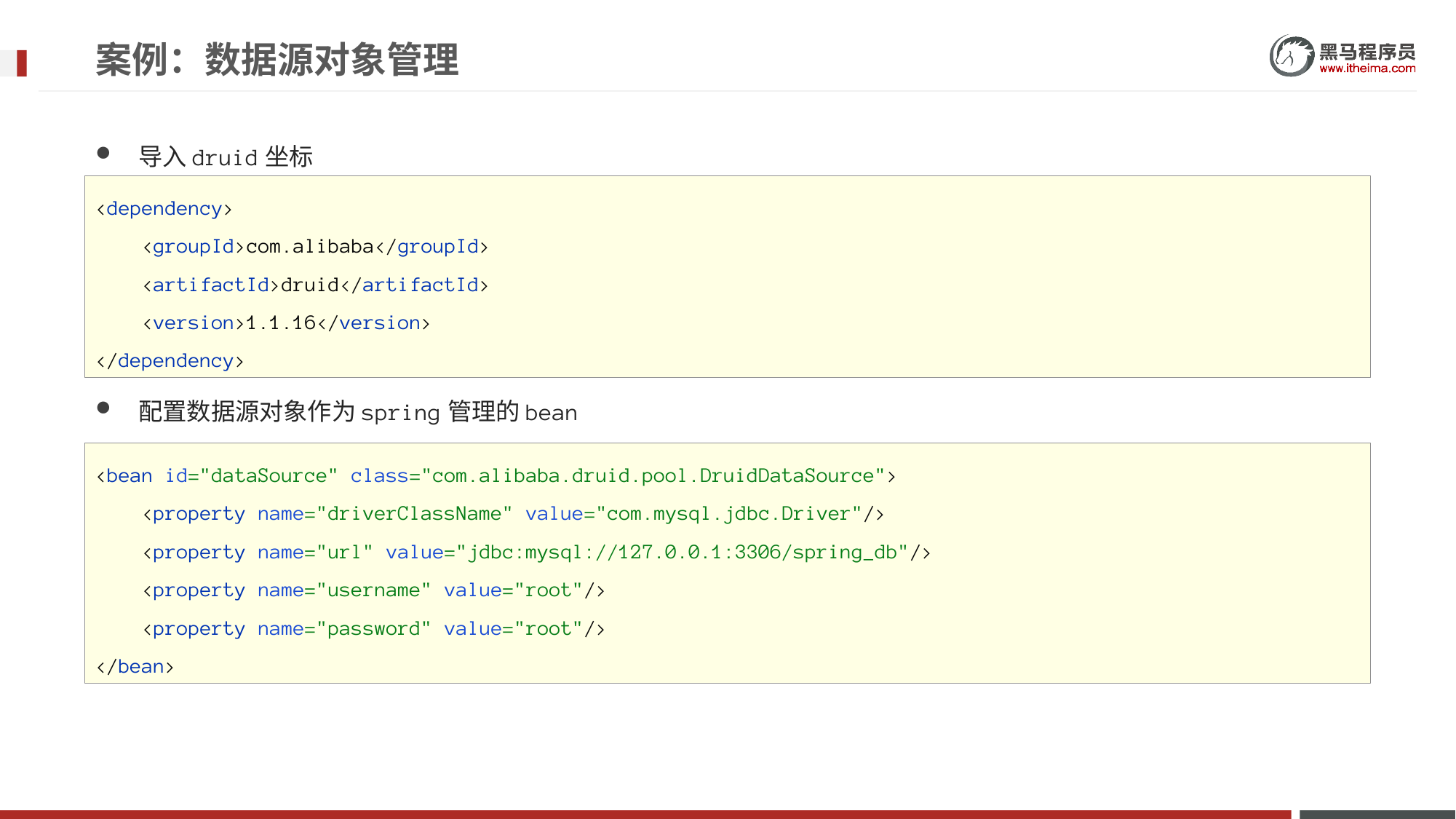

案例：数据源对象管理
导入druid坐标

配置数据源对象作为spring管理的bean
<dependency>
    <groupId>com.alibaba</groupId>
    <artifactId>druid</artifactId>
    <version>1.1.16</version>
</dependency>
<bean id="dataSource" class="com.alibaba.druid.pool.DruidDataSource">
    <property name="driverClassName" value="com.mysql.jdbc.Driver"/>
    <property name="url" value="jdbc:mysql://127.0.0.1:3306/spring_db"/>
    <property name="username" value="root"/>
    <property name="password" value="root"/>
</bean>